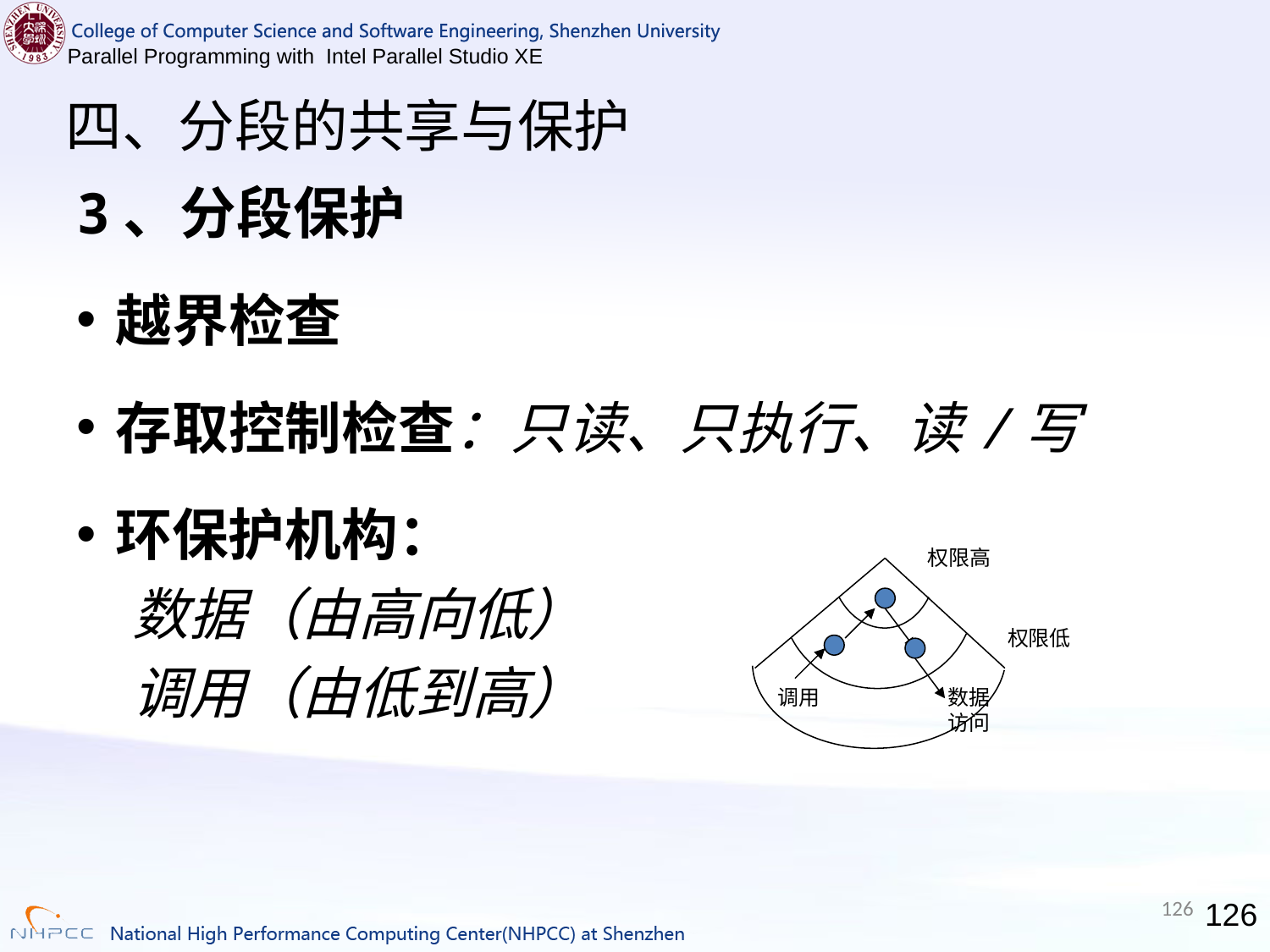

# 四、分段的共享与保护
3、分段保护
越界检查
存取控制检查：只读、只执行、读/写
环保护机构：
　数据（由高向低）
　调用（由低到高）
权限高

权限低

调用
数据访问
126
126